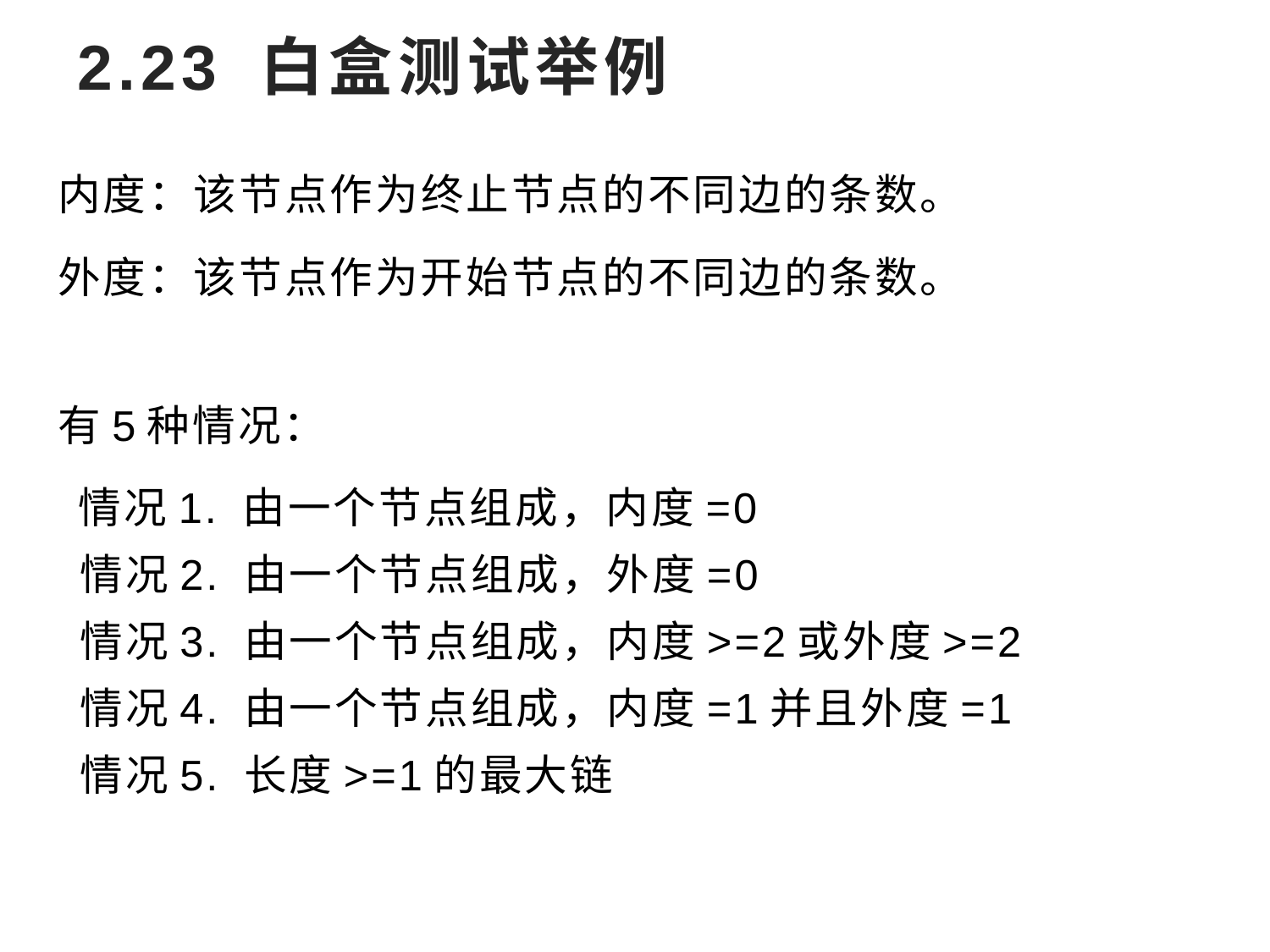

# 2.23 白盒测试举例
内度：该节点作为终止节点的不同边的条数。
外度：该节点作为开始节点的不同边的条数。
有5种情况：
 情况1. 由一个节点组成，内度=0
情况2. 由一个节点组成，外度=0
情况3. 由一个节点组成，内度>=2或外度>=2
情况4. 由一个节点组成，内度=1并且外度=1
情况5. 长度>=1的最大链